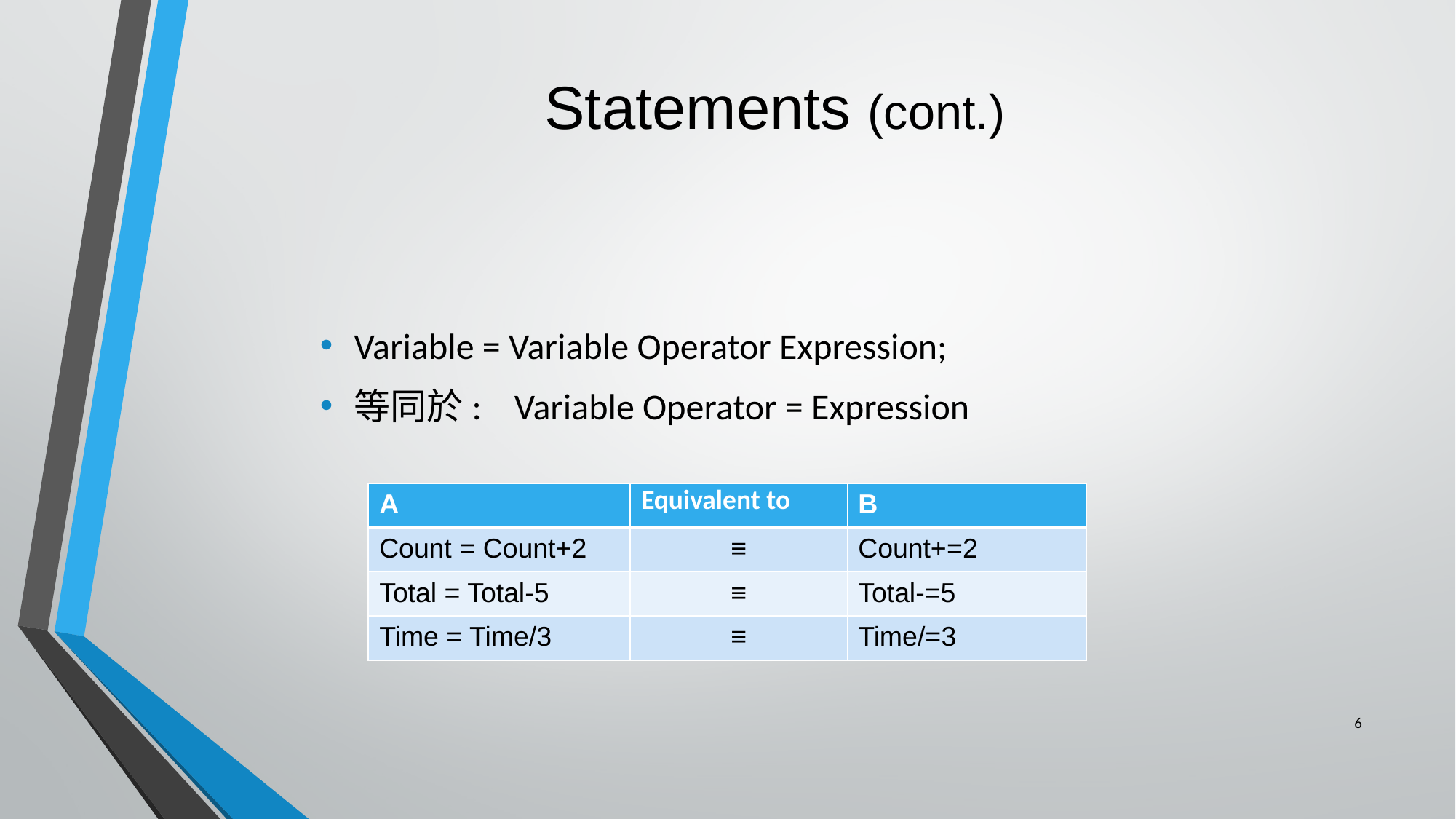

# Statements (cont.)
Variable = Variable Operator Expression;
等同於:    Variable Operator = Expression

| A | Equivalent to | B |
| --- | --- | --- |
| Count = Count+2 | ≡ | Count+=2 |
| Total = Total-5 | ≡ | Total-=5 |
| Time = Time/3 | ≡ | Time/=3 |
6